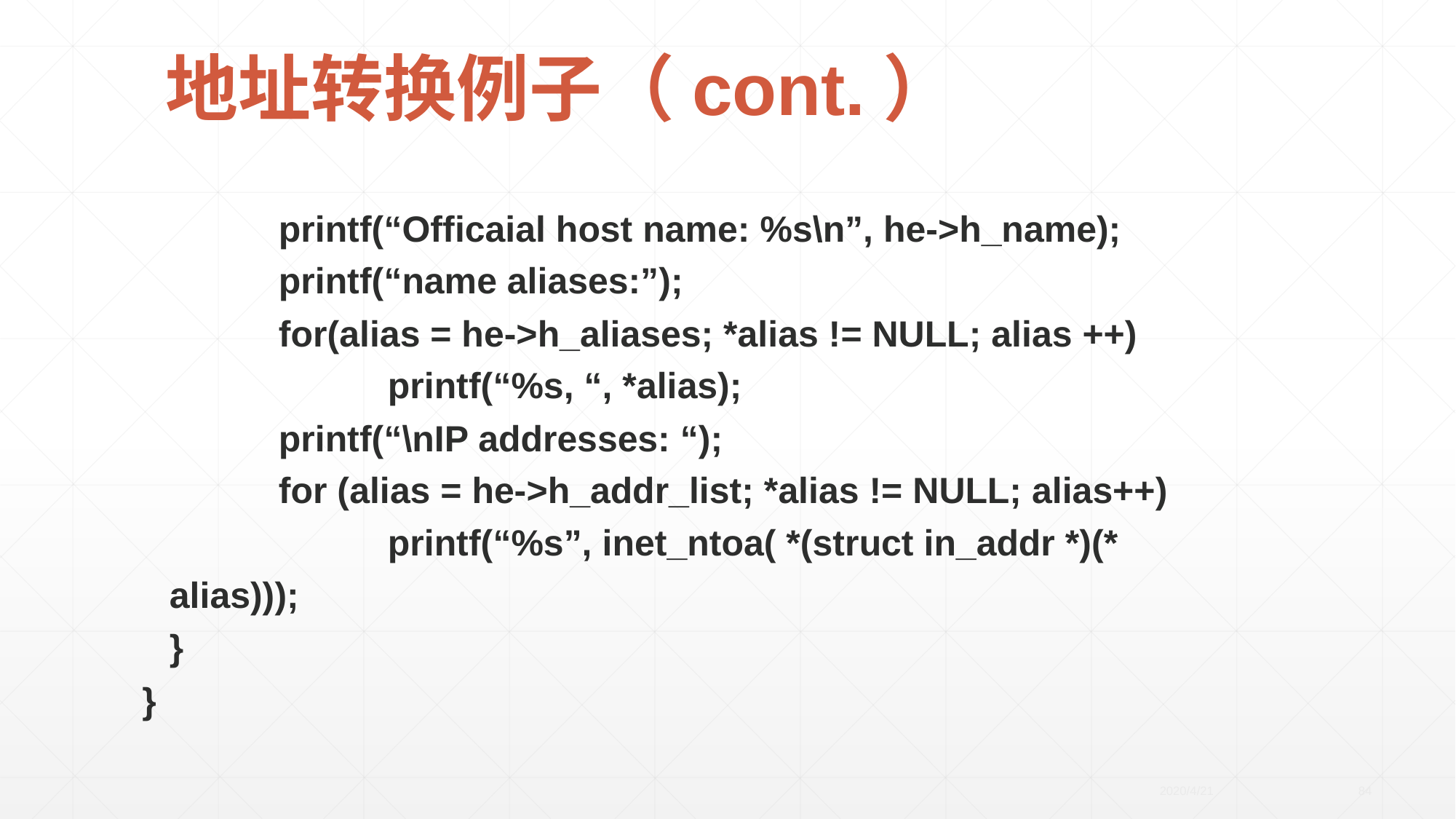

# 地址转换例子（cont.）
		printf(“Officaial host name: %s\n”, he->h_name);
		printf(“name aliases:”);
		for(alias = he->h_aliases; *alias != NULL; alias ++)
			printf(“%s, “, *alias);
		printf(“\nIP addresses: “);
		for (alias = he->h_addr_list; *alias != NULL; alias++)
			printf(“%s”, inet_ntoa( *(struct in_addr *)(* alias)));
	}
}
2020/4/21
84